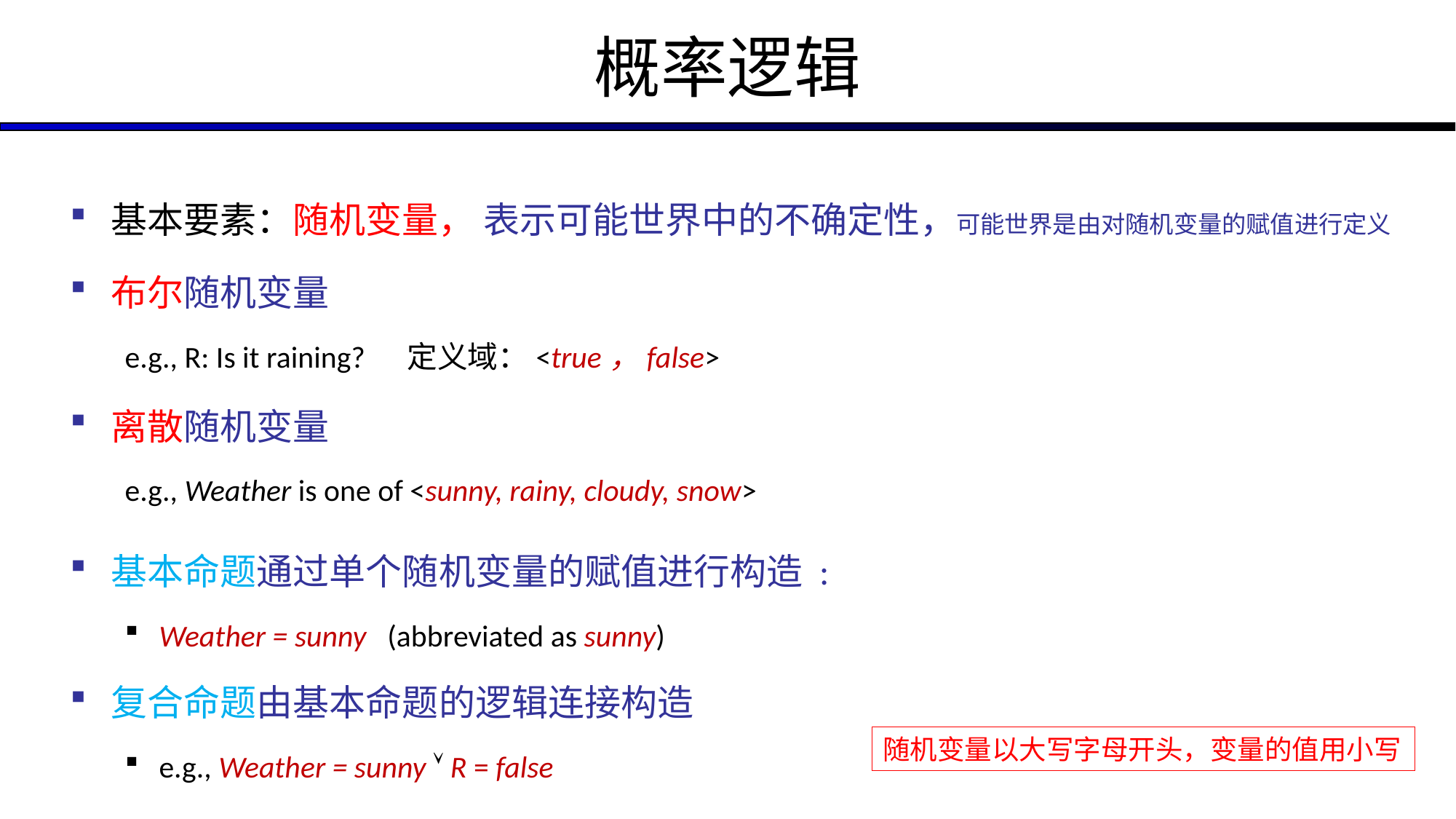

# 概率逻辑
基本要素：随机变量， 表示可能世界中的不确定性，可能世界是由对随机变量的赋值进行定义
布尔随机变量
e.g., R: Is it raining?     定义域：<true，false>
离散随机变量
e.g., Weather is one of <sunny, rainy, cloudy, snow>

基本命题通过单个随机变量的赋值进行构造 :
Weather = sunny   (abbreviated as sunny)

复合命题由基本命题的逻辑连接构造
e.g., Weather = sunny ∨ R = false

随机变量以大写字母开头，变量的值用小写